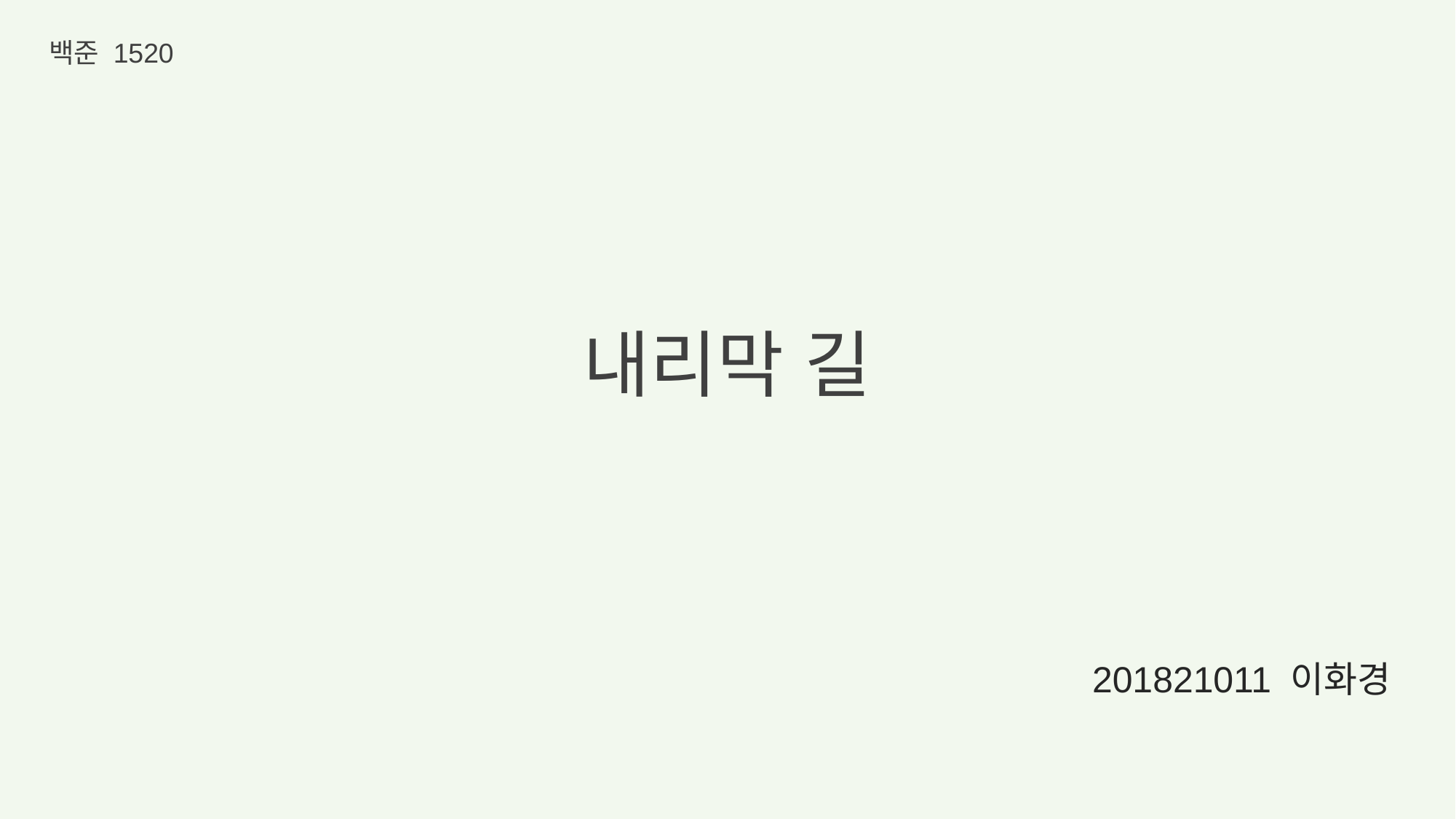

백준 1520
# 내리막 길
201821011 이화경